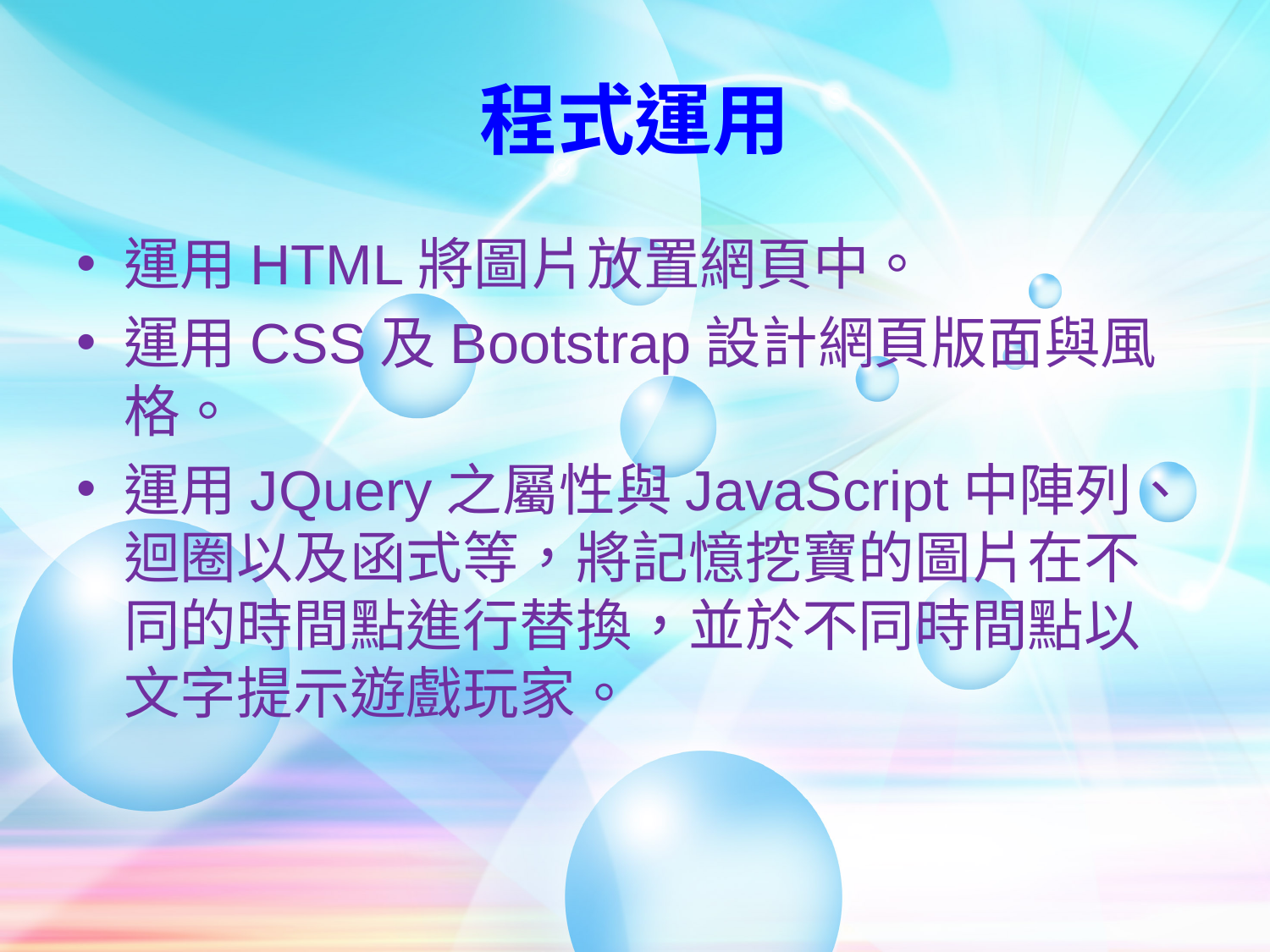

# 程式運用
運用HTML將圖片放置網頁中。
運用CSS及Bootstrap設計網頁版面與風格。
運用JQuery之屬性與JavaScript中陣列、迴圈以及函式等，將記憶挖寶的圖片在不同的時間點進行替換，並於不同時間點以文字提示遊戲玩家。